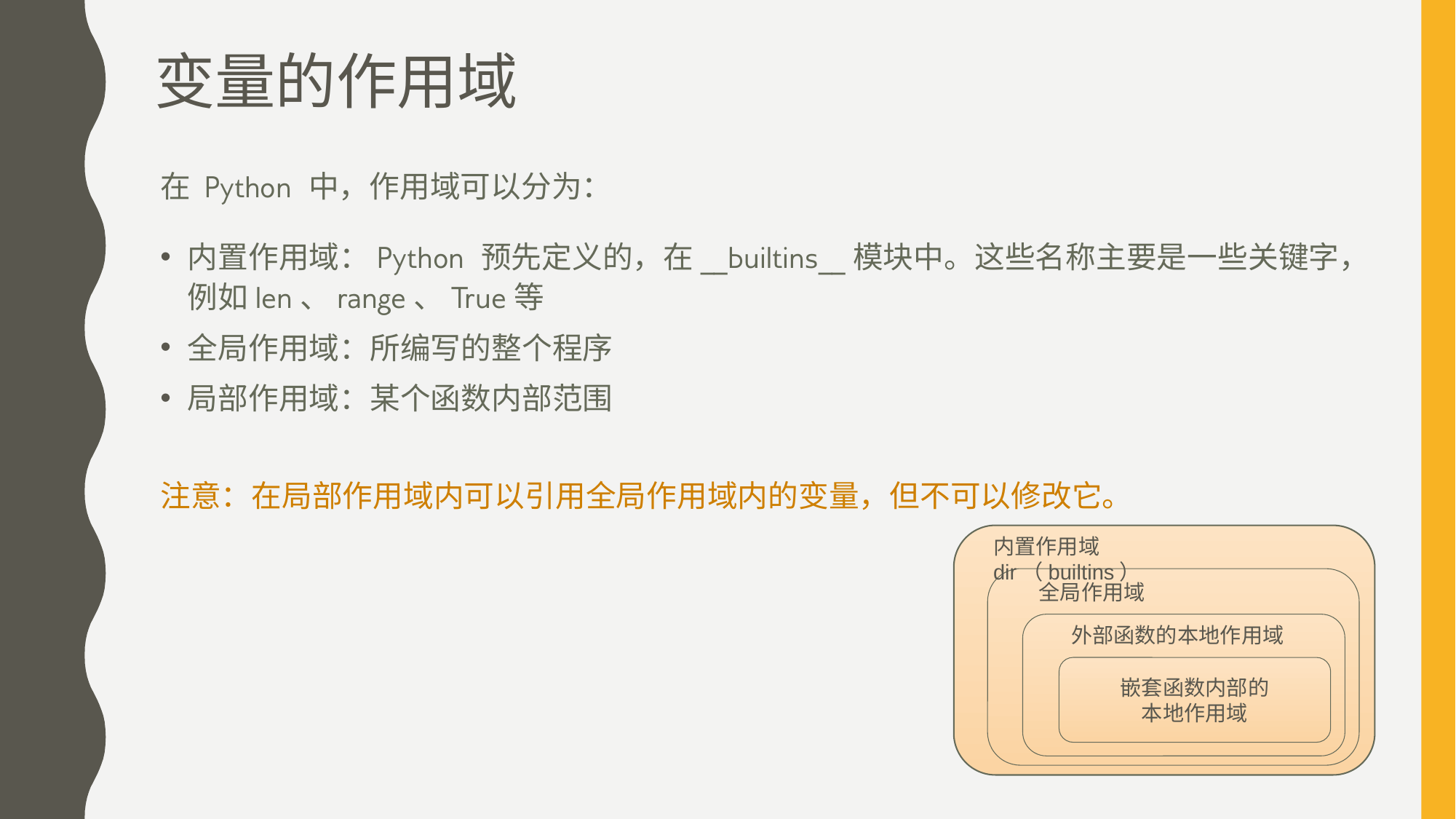

# 变量的作用域
在 Python 中，作用域可以分为：

内置作用域：Python 预先定义的，在__builtins__模块中。这些名称主要是一些关键字，例如len、range、True等
全局作用域：所编写的整个程序
局部作用域：某个函数内部范围

注意：在局部作用域内可以引用全局作用域内的变量，但不可以修改它。

内置作用域 dir（builtins）

全局作用域

外部函数的本地作用域
嵌套函数内部的
本地作用域